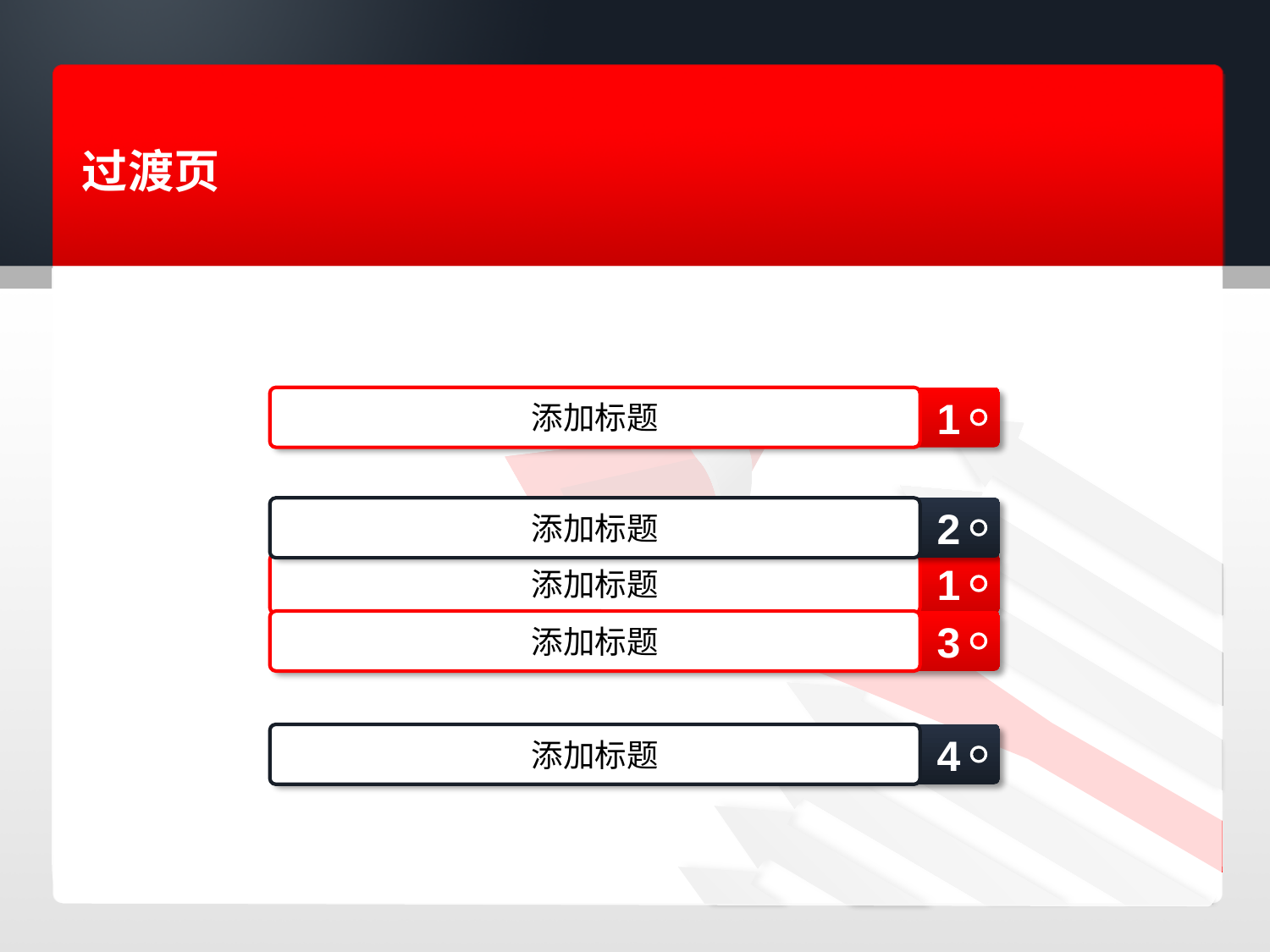

过渡页
1

添加标题

2

添加标题

1

添加标题

3

添加标题

4

添加标题